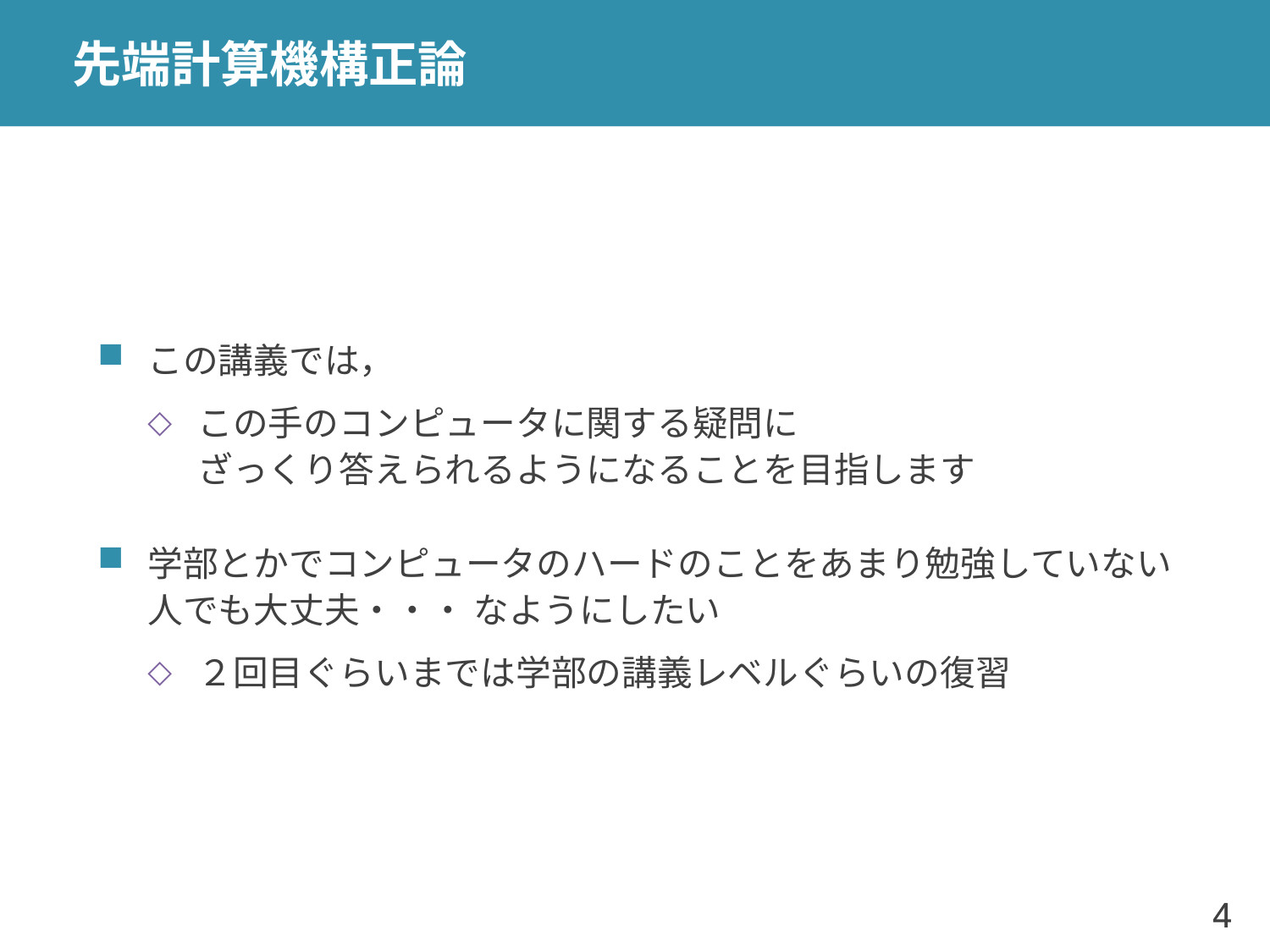

# 先端計算機構正論
この講義では，
この手のコンピュータに関する疑問に
ざっくり答えられるようになることを目指します
学部とかでコンピュータのハードのことをあまり勉強していない
人でも大丈夫・・・ なようにしたい
２回目ぐらいまでは学部の講義レベルぐらいの復習